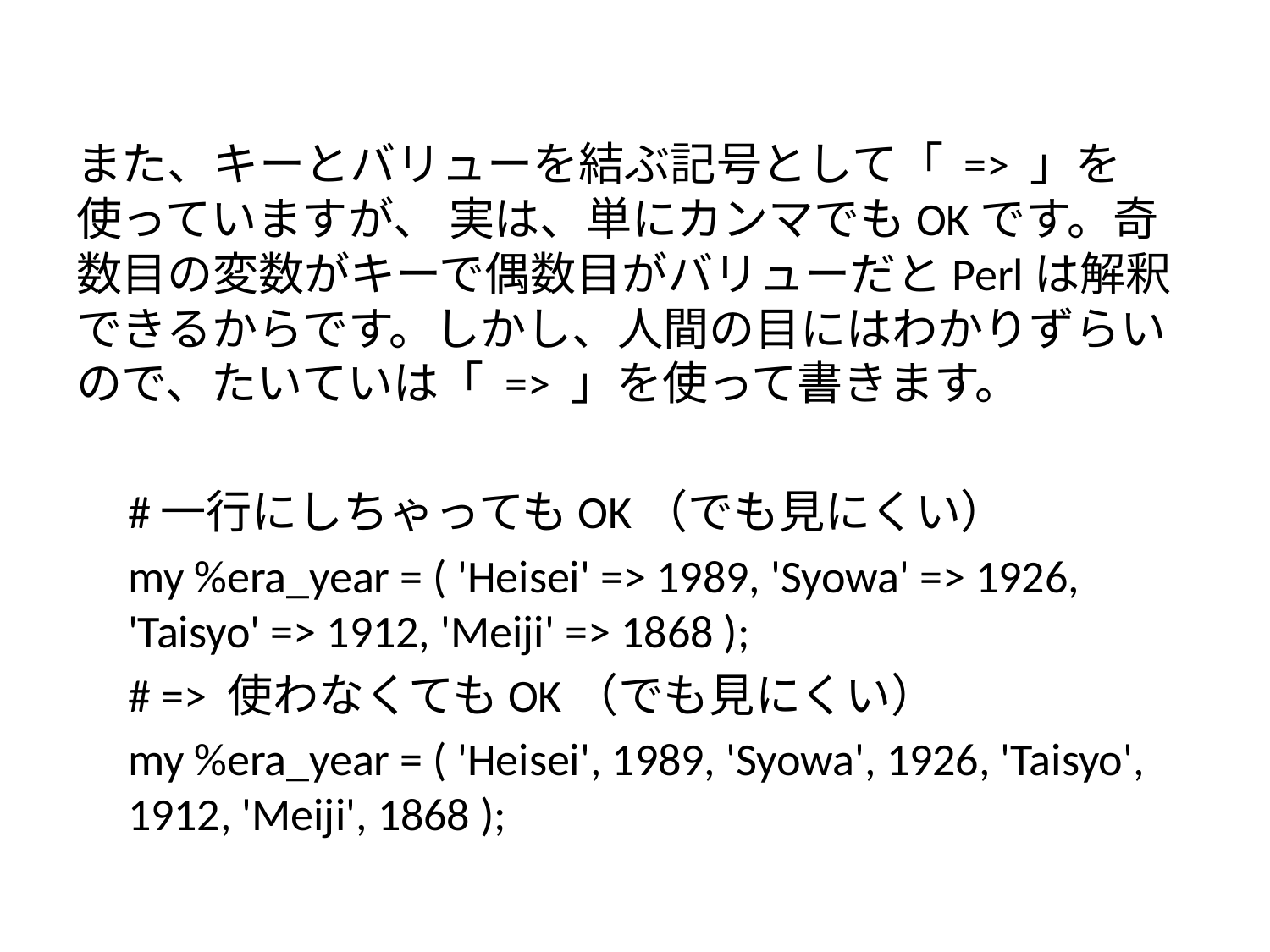

#
また、キーとバリューを結ぶ記号として「 => 」を使っていますが、 実は、単にカンマでもOKです。奇数目の変数がキーで偶数目がバリューだとPerlは解釈できるからです。しかし、人間の目にはわかりずらいので、たいていは「 => 」を使って書きます。

#一行にしちゃってもOK（でも見にくい）
my %era_year = ( 'Heisei' => 1989, 'Syowa' => 1926, 'Taisyo' => 1912, 'Meiji' => 1868 );
# => 使わなくてもOK（でも見にくい）
my %era_year = ( 'Heisei', 1989, 'Syowa', 1926, 'Taisyo', 1912, 'Meiji', 1868 );